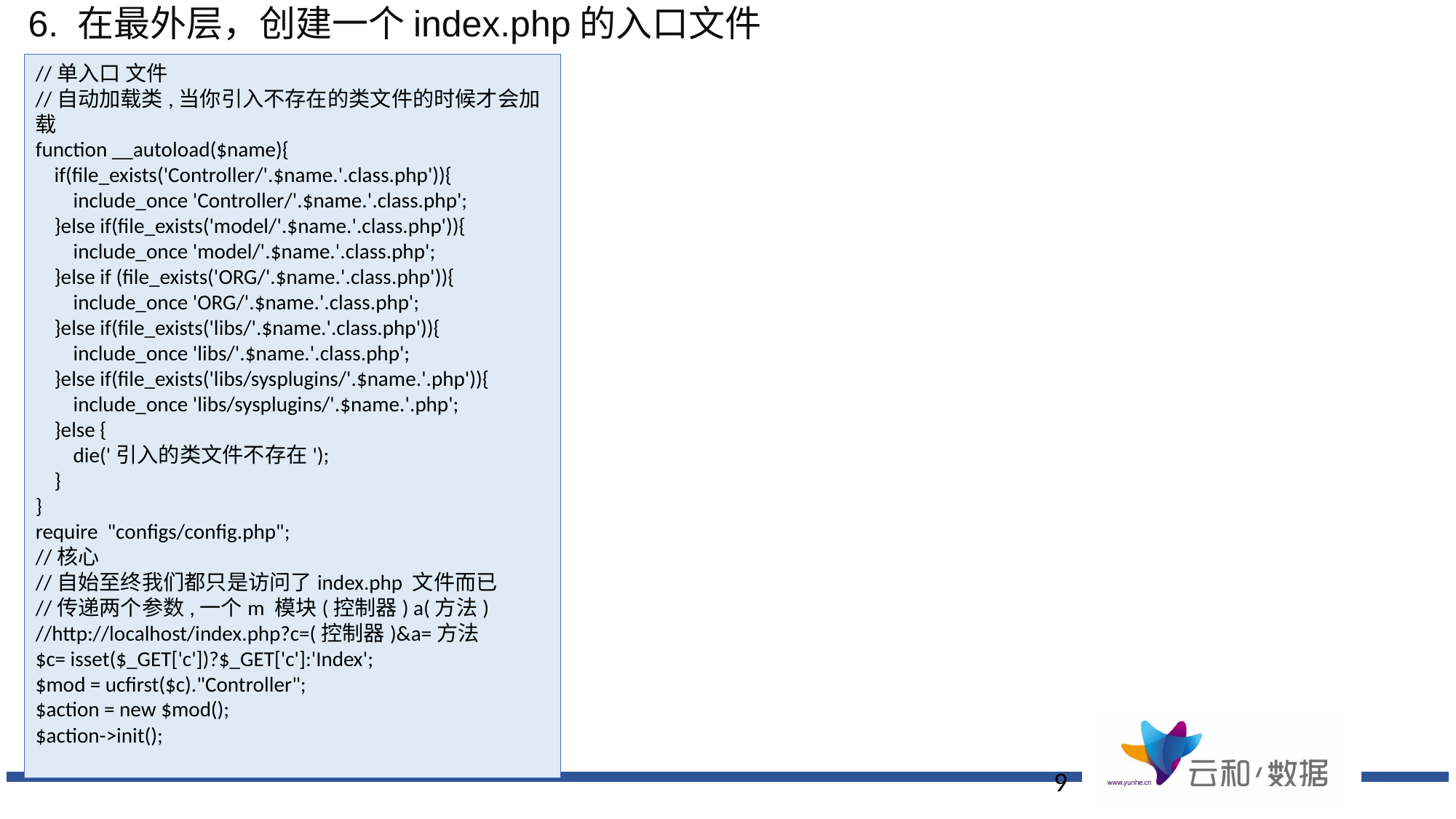

6. 在最外层，创建一个index.php的入口文件

//单入口 文件
//自动加载类,当你引入不存在的类文件的时候才会加载
function __autoload($name){
    if(file_exists('Controller/'.$name.'.class.php')){
        include_once 'Controller/'.$name.'.class.php';
    }else if(file_exists('model/'.$name.'.class.php')){
        include_once 'model/'.$name.'.class.php';
    }else if (file_exists('ORG/'.$name.'.class.php')){
        include_once 'ORG/'.$name.'.class.php';
    }else if(file_exists('libs/'.$name.'.class.php')){
        include_once 'libs/'.$name.'.class.php';
    }else if(file_exists('libs/sysplugins/'.$name.'.php')){
        include_once 'libs/sysplugins/'.$name.'.php';
    }else {
        die('引入的类文件不存在');
    }
}
require  "configs/config.php";
//核心
//自始至终我们都只是访问了index.php 文件而已
//传递两个参数,一个m 模块(控制器) a(方法)
//http://localhost/index.php?c=(控制器)&a=方法
$c= isset($_GET['c'])?$_GET['c']:'Index';
$mod = ucfirst($c)."Controller";
$action = new $mod();
$action->init();

9